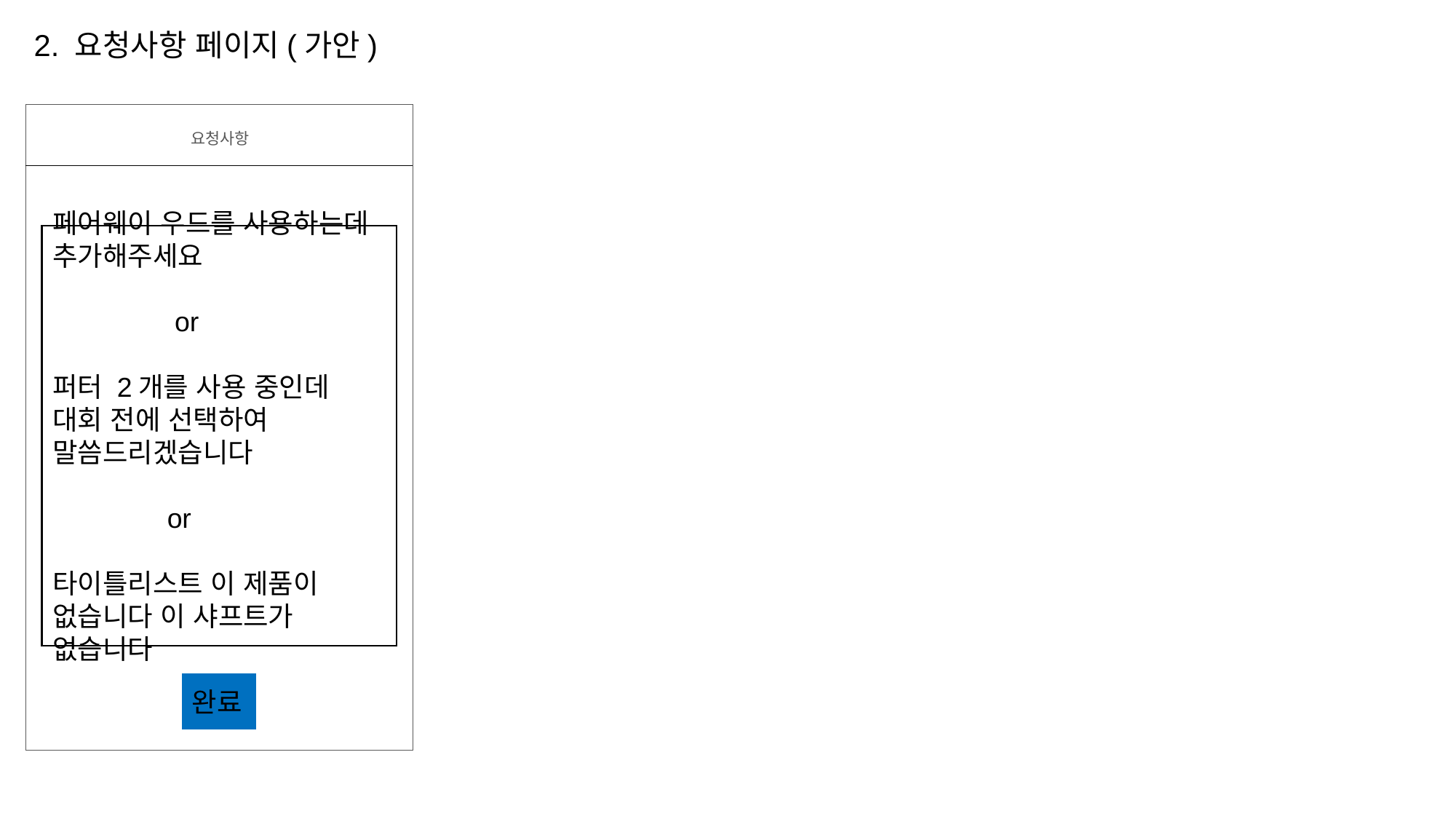

# 2. 요청사항 페이지(가안)

요청사항
페어웨이 우드를 사용하는데 추가해주세요

                or

퍼터 2개를 사용 중인데 대회 전에 선택하여 말씀드리겠습니다

               or

타이틀리스트 이 제품이 없습니다 이 샤프트가 없습니다

완료